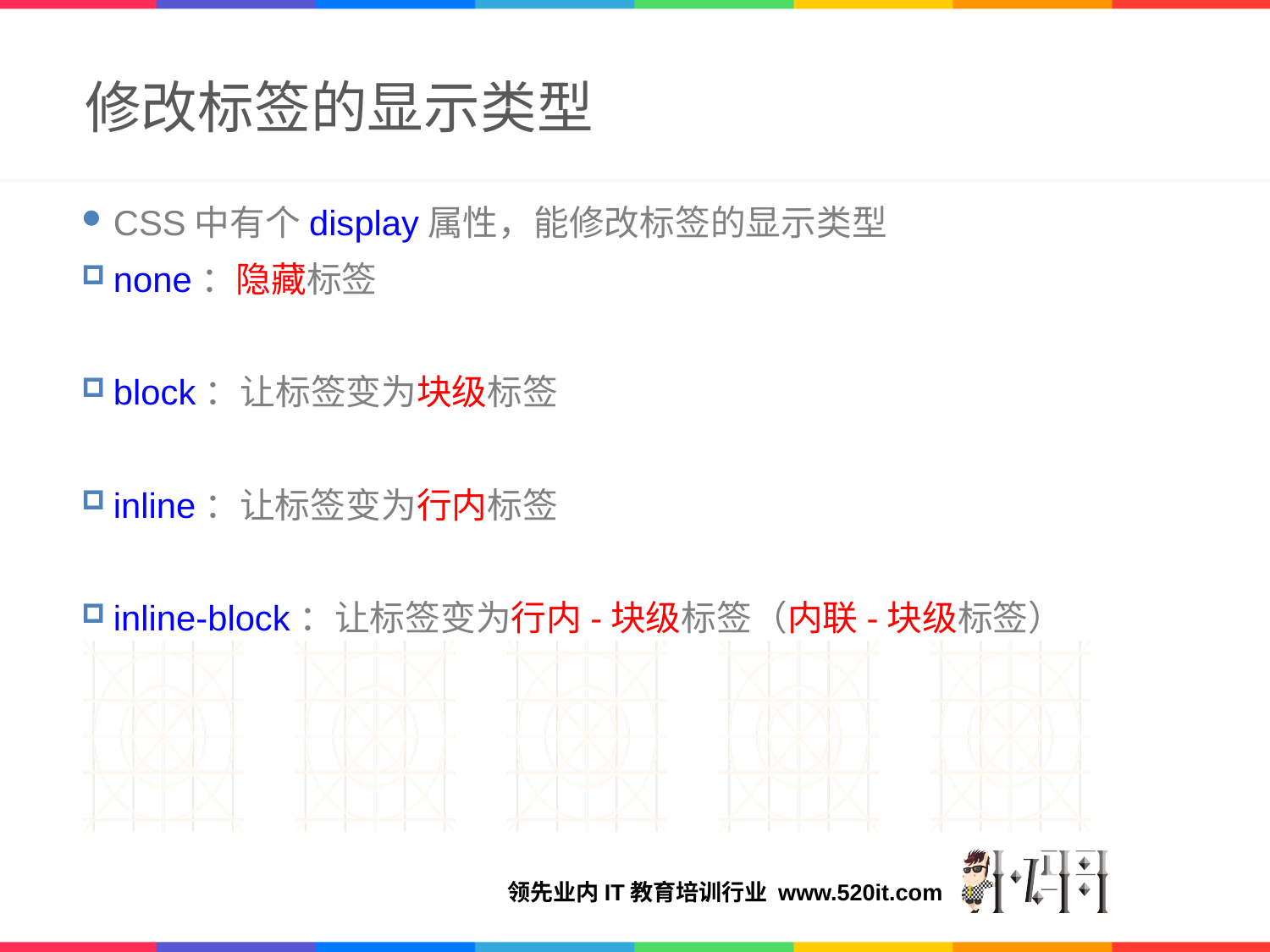

# 修改标签的显示类型
CSS中有个display属性，能修改标签的显示类型
none：隐藏标签

block：让标签变为块级标签

inline：让标签变为行内标签

inline-block：让标签变为行内-块级标签（内联-块级标签）